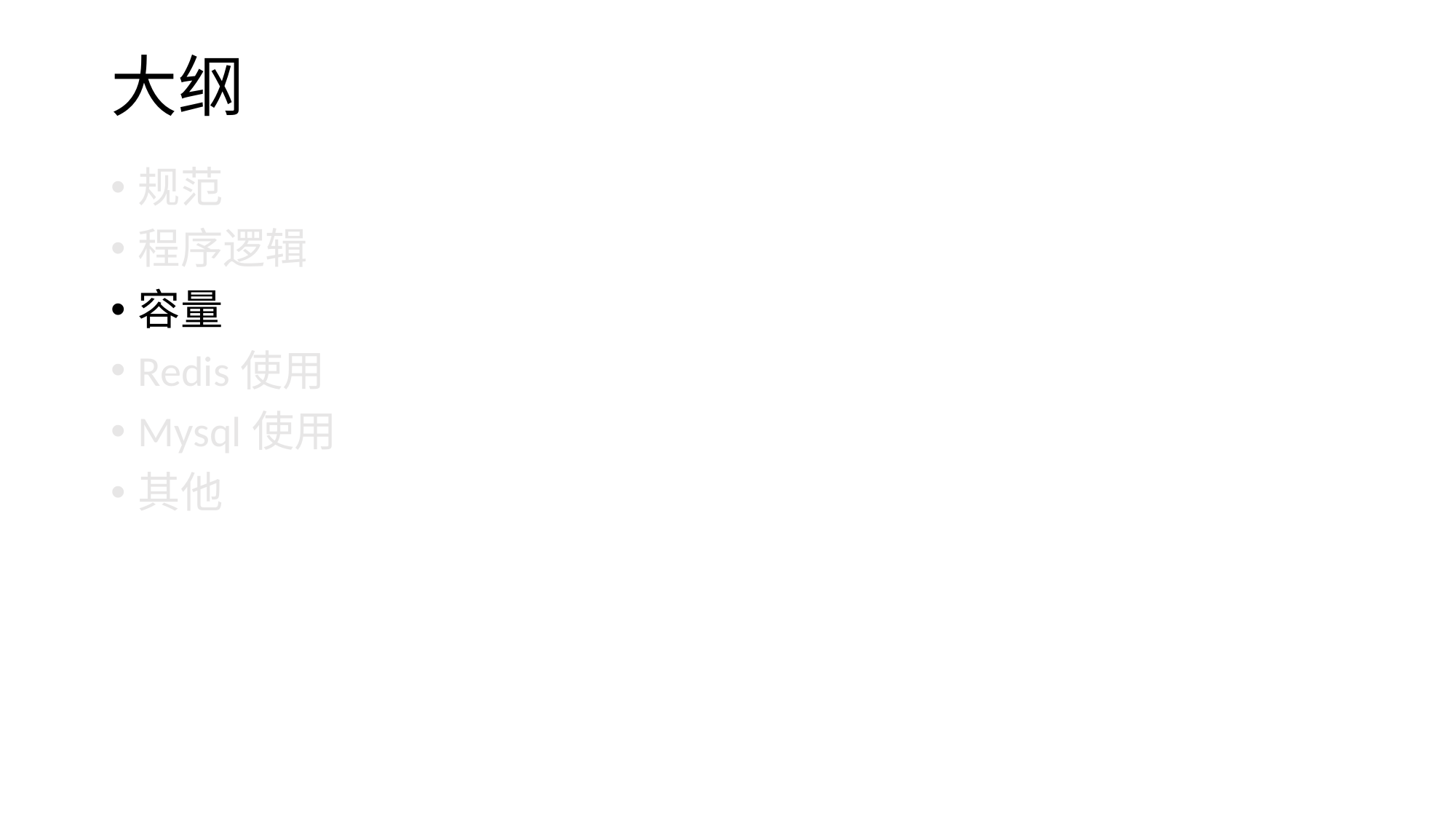

# 大纲
规范
程序逻辑
容量
Redis使用
Mysql使用
其他